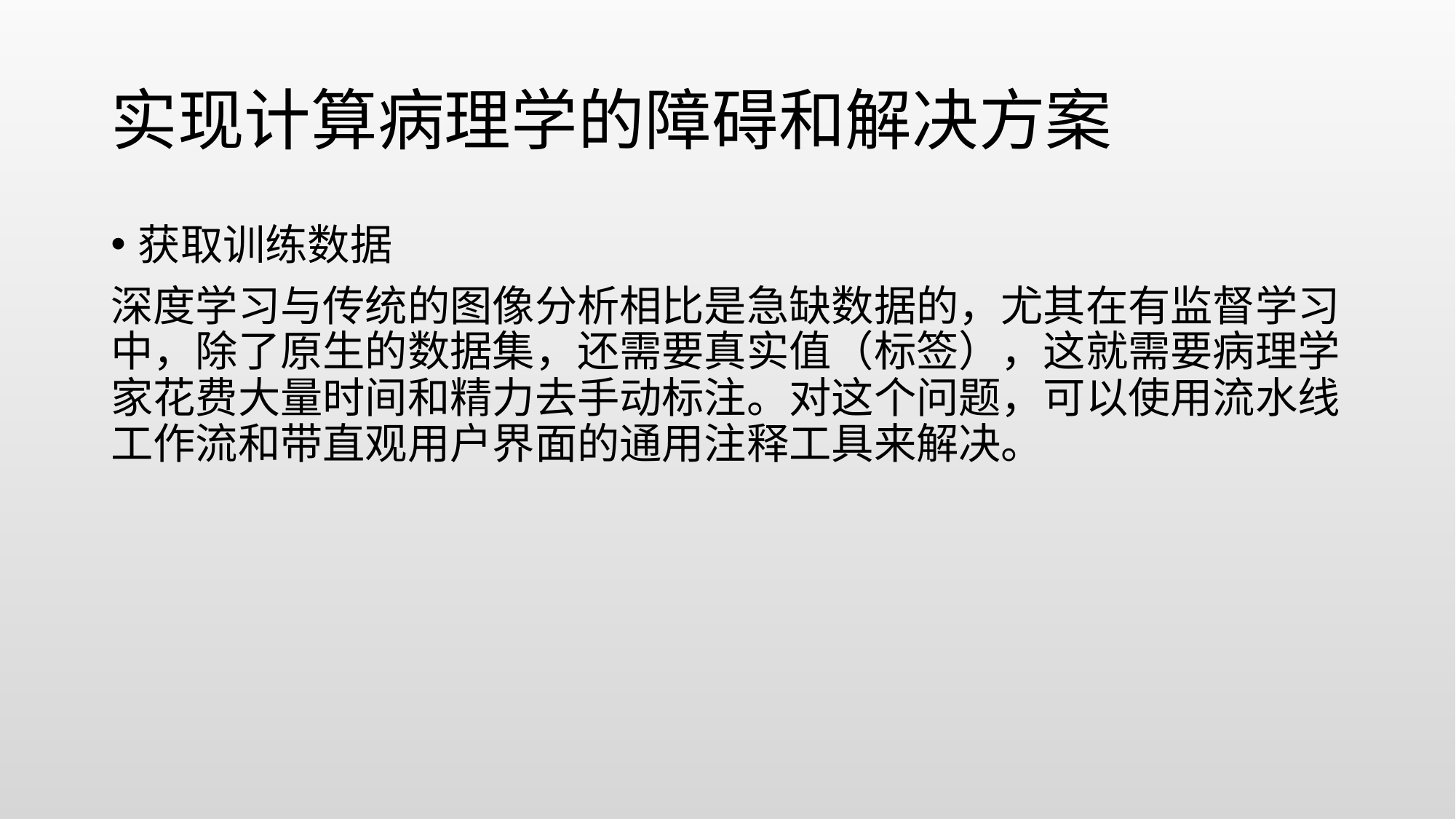

# 实现计算病理学的障碍和解决方案
获取训练数据
深度学习与传统的图像分析相比是急缺数据的，尤其在有监督学习中，除了原生的数据集，还需要真实值（标签），这就需要病理学家花费大量时间和精力去手动标注。对这个问题，可以使用流水线工作流和带直观用户界面的通用注释工具来解决。